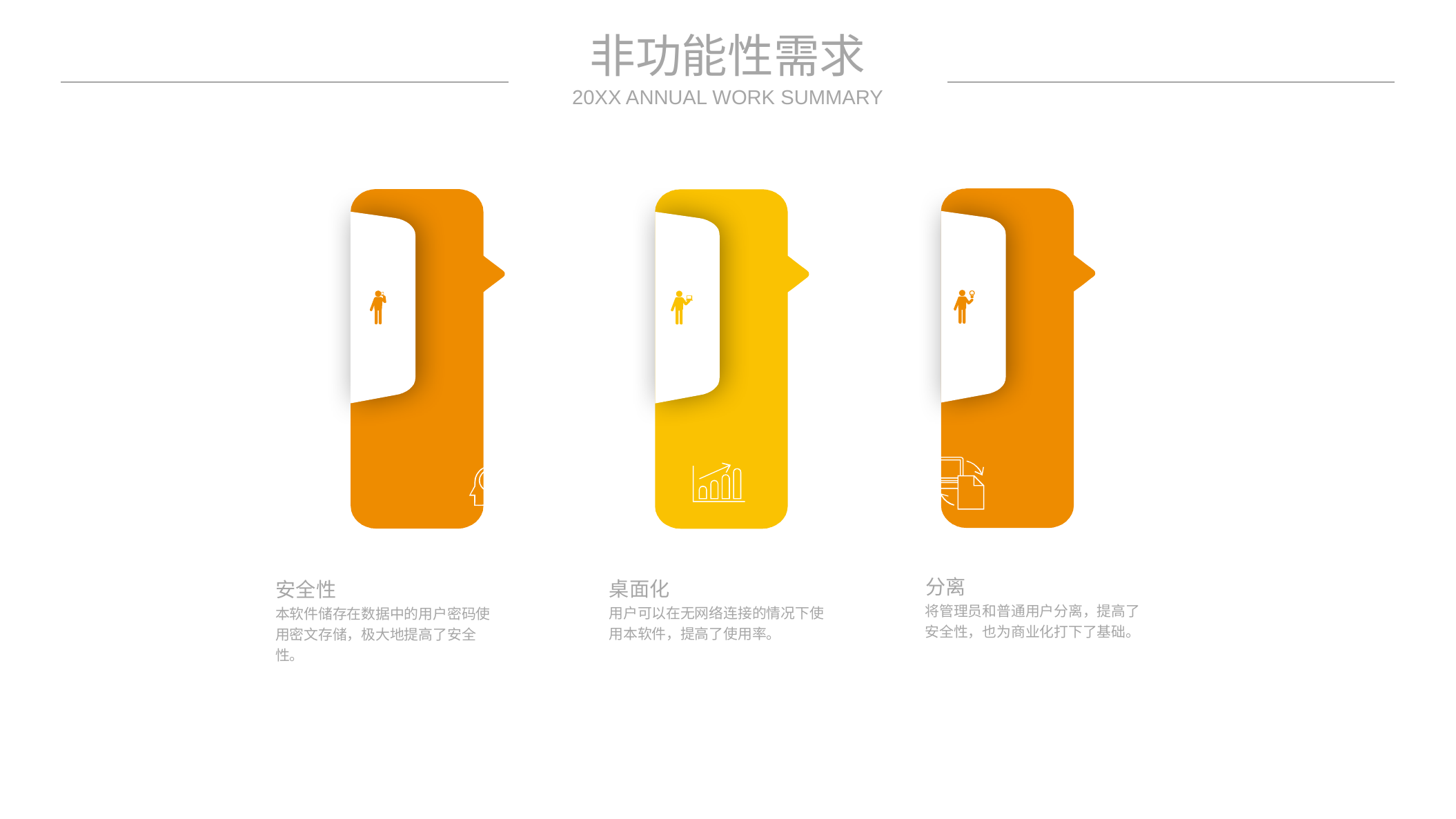

非功能性需求
20XX ANNUAL WORK SUMMARY

分离
桌面化
安全性
将管理员和普通用户分离，提高了安全性，也为商业化打下了基础。
用户可以在无网络连接的情况下使用本软件，提高了使用率。
本软件储存在数据中的用户密码使用密文存储，极大地提高了安全性。